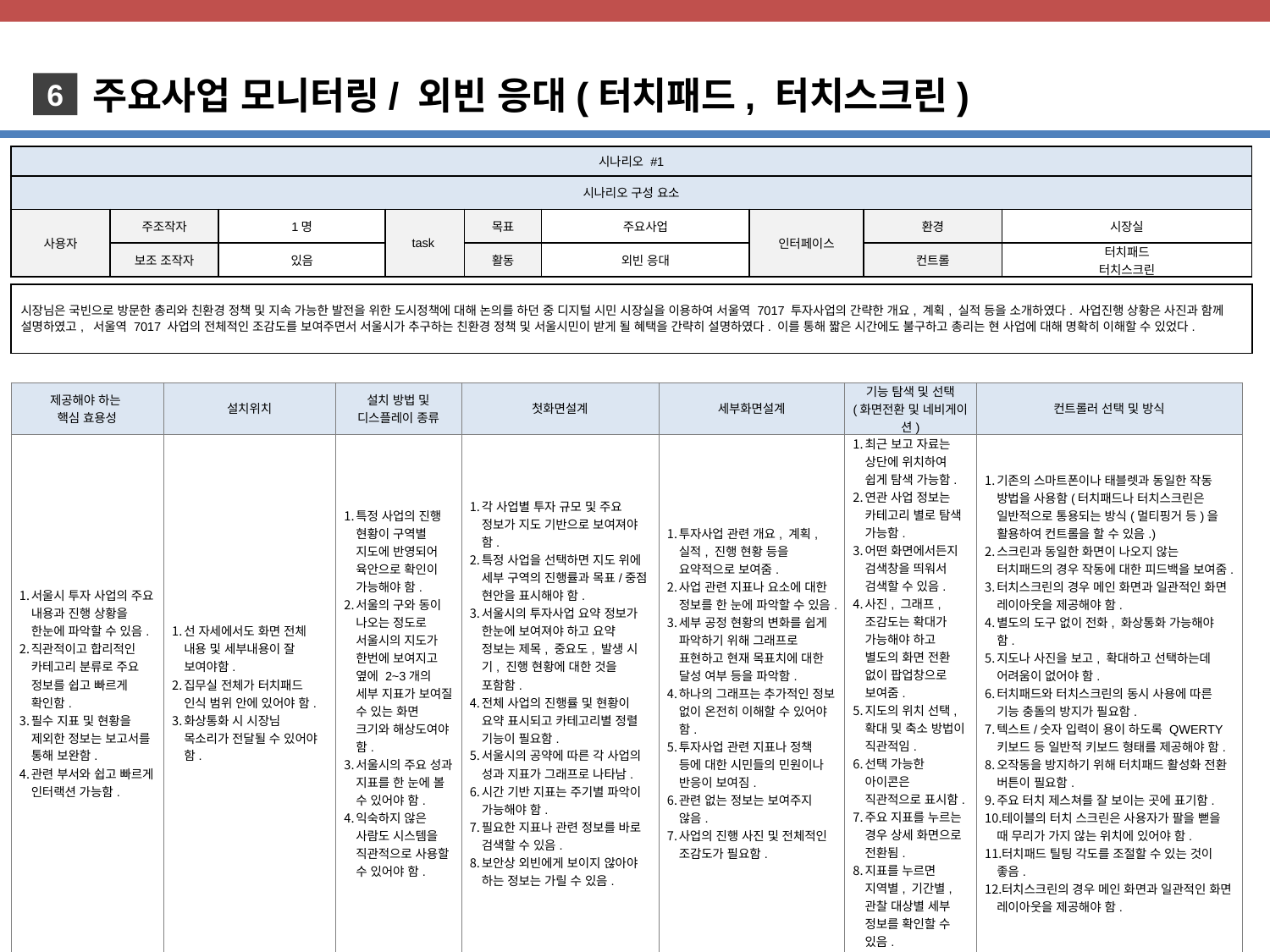

주요사업 모니터링/ 외빈 응대(터치패드, 터치스크린)
6
| 시나리오 #1 |  |  |  |  |  |  |  |  |
| --- | --- | --- | --- | --- | --- | --- | --- | --- |
| 시나리오 구성 요소 |  |  |  |  |  |  |  |  |
| 사용자 | 주조작자 | 1명 | task | 목표 | 주요사업 | 인터페이스 | 환경 | 시장실 |
|  | 보조 조작자 | 있음 |  | 활동 | 외빈 응대 |  | 컨트롤 | 터치패드 터치스크린 |
| 시장님은 국빈으로 방문한 총리와 친환경 정책 및 지속 가능한 발전을 위한 도시정책에 대해 논의를 하던 중 디지털 시민 시장실을 이용하여 서울역 7017 투자사업의 간략한 개요, 계획, 실적 등을 소개하였다. 사업진행 상황은 사진과 함께 설명하였고, 서울역 7017 사업의 전체적인 조감도를 보여주면서 서울시가 추구하는 친환경 정책 및 서울시민이 받게 될 혜택을 간략히 설명하였다. 이를 통해 짧은 시간에도 불구하고 총리는 현 사업에 대해 명확히 이해할 수 있었다. |
| --- |
| 제공해야 하는 핵심 효용성 | 설치위치 | 설치 방법 및 디스플레이 종류 | 첫화면설계 | 세부화면설계 | 기능 탐색 및 선택 (화면전환 및 네비게이션) | 컨트롤러 선택 및 방식 |
| --- | --- | --- | --- | --- | --- | --- |
| 서울시 투자 사업의 주요 내용과 진행 상황을 한눈에 파악할 수 있음. 직관적이고 합리적인 카테고리 분류로 주요 정보를 쉽고 빠르게 확인함. 필수 지표 및 현황을 제외한 정보는 보고서를 통해 보완함. 관련 부서와 쉽고 빠르게 인터랙션 가능함. | 선 자세에서도 화면 전체 내용 및 세부내용이 잘 보여야함. 집무실 전체가 터치패드 인식 범위 안에 있어야 함. 화상통화 시 시장님 목소리가 전달될 수 있어야 함. | 특정 사업의 진행 현황이 구역별 지도에 반영되어 육안으로 확인이 가능해야 함. 서울의 구와 동이 나오는 정도로 서울시의 지도가 한번에 보여지고 옆에 2~3개의 세부 지표가 보여질 수 있는 화면 크기와 해상도여야 함. 서울시의 주요 성과 지표를 한 눈에 볼 수 있어야 함. 익숙하지 않은 사람도 시스템을 직관적으로 사용할 수 있어야 함. | 각 사업별 투자 규모 및 주요 정보가 지도 기반으로 보여져야 함. 특정 사업을 선택하면 지도 위에 세부 구역의 진행률과 목표/중점 현안을 표시해야 함. 서울시의 투자사업 요약 정보가 한눈에 보여져야 하고 요약 정보는 제목, 중요도, 발생 시기, 진행 현황에 대한 것을 포함함. 전체 사업의 진행률 및 현황이 요약 표시되고 카테고리별 정렬 기능이 필요함. 서울시의 공약에 따른 각 사업의 성과 지표가 그래프로 나타남. 시간 기반 지표는 주기별 파악이 가능해야 함. 필요한 지표나 관련 정보를 바로 검색할 수 있음. 보안상 외빈에게 보이지 않아야 하는 정보는 가릴 수 있음. | 투자사업 관련 개요, 계획, 실적, 진행 현황 등을 요약적으로 보여줌. 사업 관련 지표나 요소에 대한 정보를 한 눈에 파악할 수 있음. 세부 공정 현황의 변화를 쉽게 파악하기 위해 그래프로 표현하고 현재 목표치에 대한 달성 여부 등을 파악함. 하나의 그래프는 추가적인 정보 없이 온전히 이해할 수 있어야 함. 투자사업 관련 지표나 정책 등에 대한 시민들의 민원이나 반응이 보여짐. 관련 없는 정보는 보여주지 않음. 사업의 진행 사진 및 전체적인 조감도가 필요함. | 최근 보고 자료는 상단에 위치하여 쉽게 탐색 가능함. 연관 사업 정보는 카테고리 별로 탐색 가능함. 어떤 화면에서든지 검색창을 띄워서 검색할 수 있음. 사진, 그래프, 조감도는 확대가 가능해야 하고 별도의 화면 전환 없이 팝업창으로 보여줌. 지도의 위치 선택, 확대 및 축소 방법이 직관적임. 선택 가능한 아이콘은 직관적으로 표시함. 주요 지표를 누르는 경우 상세 화면으로 전환됨. 지표를 누르면 지역별, 기간별, 관찰 대상별 세부 정보를 확인할 수 있음. 상세 화면의 지표나 정책에 관련된 정보는 링크를 통해 바로 탐색 가능함. 이전화면으로 전환이 용이함. | 기존의 스마트폰이나 태블렛과 동일한 작동 방법을 사용함(터치패드나 터치스크린은 일반적으로 통용되는 방식(멀티핑거 등)을 활용하여 컨트롤을 할 수 있음.) 스크린과 동일한 화면이 나오지 않는 터치패드의 경우 작동에 대한 피드백을 보여줌. 터치스크린의 경우 메인 화면과 일관적인 화면 레이아웃을 제공해야 함. 별도의 도구 없이 전화, 화상통화 가능해야 함. 지도나 사진을 보고, 확대하고 선택하는데 어려움이 없어야 함. 터치패드와 터치스크린의 동시 사용에 따른 기능 충돌의 방지가 필요함. 텍스트/숫자 입력이 용이 하도록 QWERTY 키보드 등 일반적 키보드 형태를 제공해야 함. 오작동을 방지하기 위해 터치패드 활성화 전환 버튼이 필요함. 주요 터치 제스쳐를 잘 보이는 곳에 표기함. 테이블의 터치 스크린은 사용자가 팔을 뻗을 때 무리가 가지 않는 위치에 있어야 함. 터치패드 틸팅 각도를 조절할 수 있는 것이 좋음. 터치스크린의 경우 메인 화면과 일관적인 화면 레이아웃을 제공해야 함. |